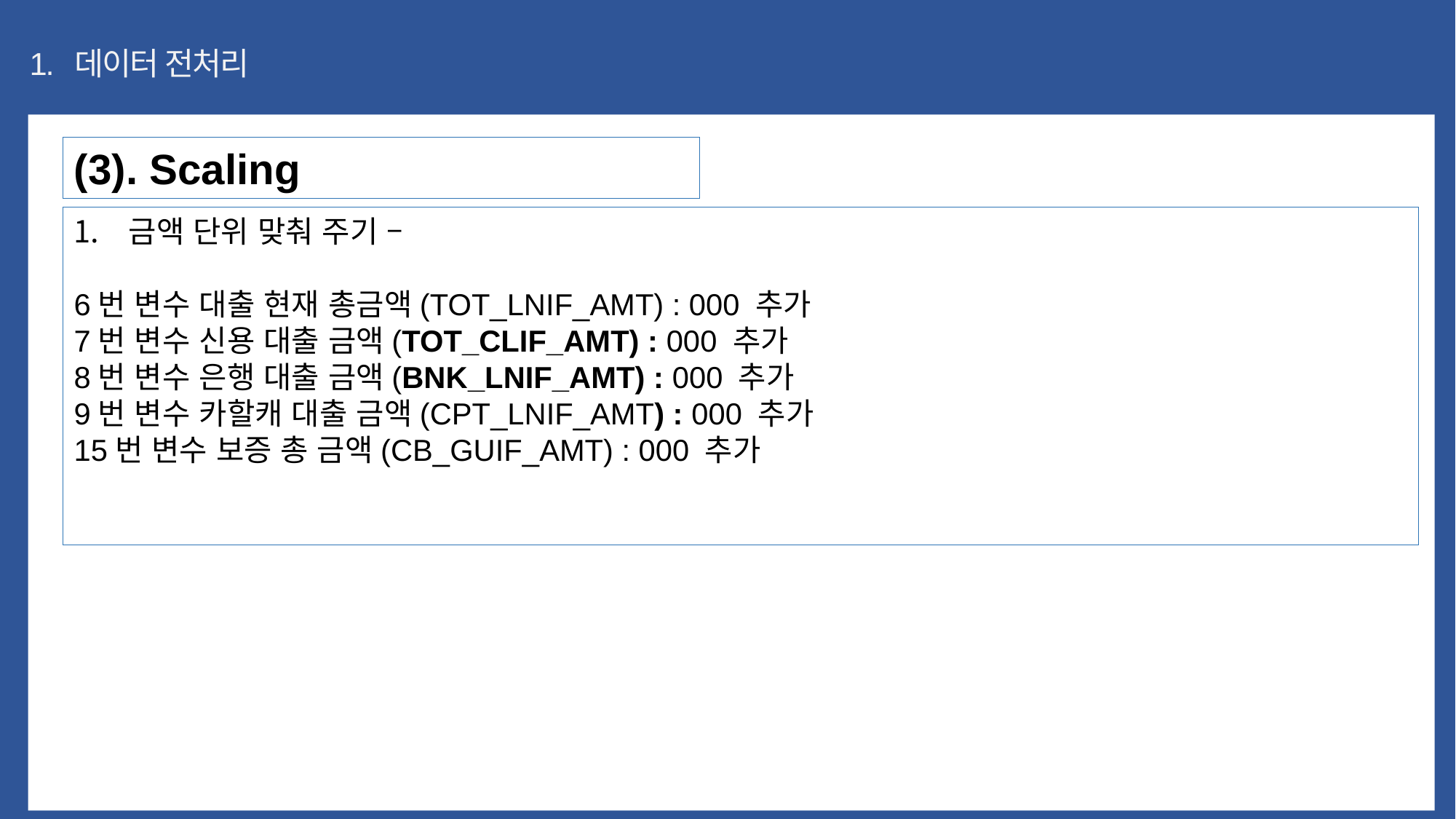

1. 데이터 전처리

(3). Scaling
금액 단위 맞춰 주기 –

6번 변수 대출 현재 총금액(TOT_LNIF_AMT) : 000 추가
7번 변수 신용 대출 금액(TOT_CLIF_AMT) : 000 추가
8번 변수 은행 대출 금액(BNK_LNIF_AMT) : 000 추가
9번 변수 카할캐 대출 금액(CPT_LNIF_AMT) : 000 추가
15번 변수 보증 총 금액(CB_GUIF_AMT) : 000 추가